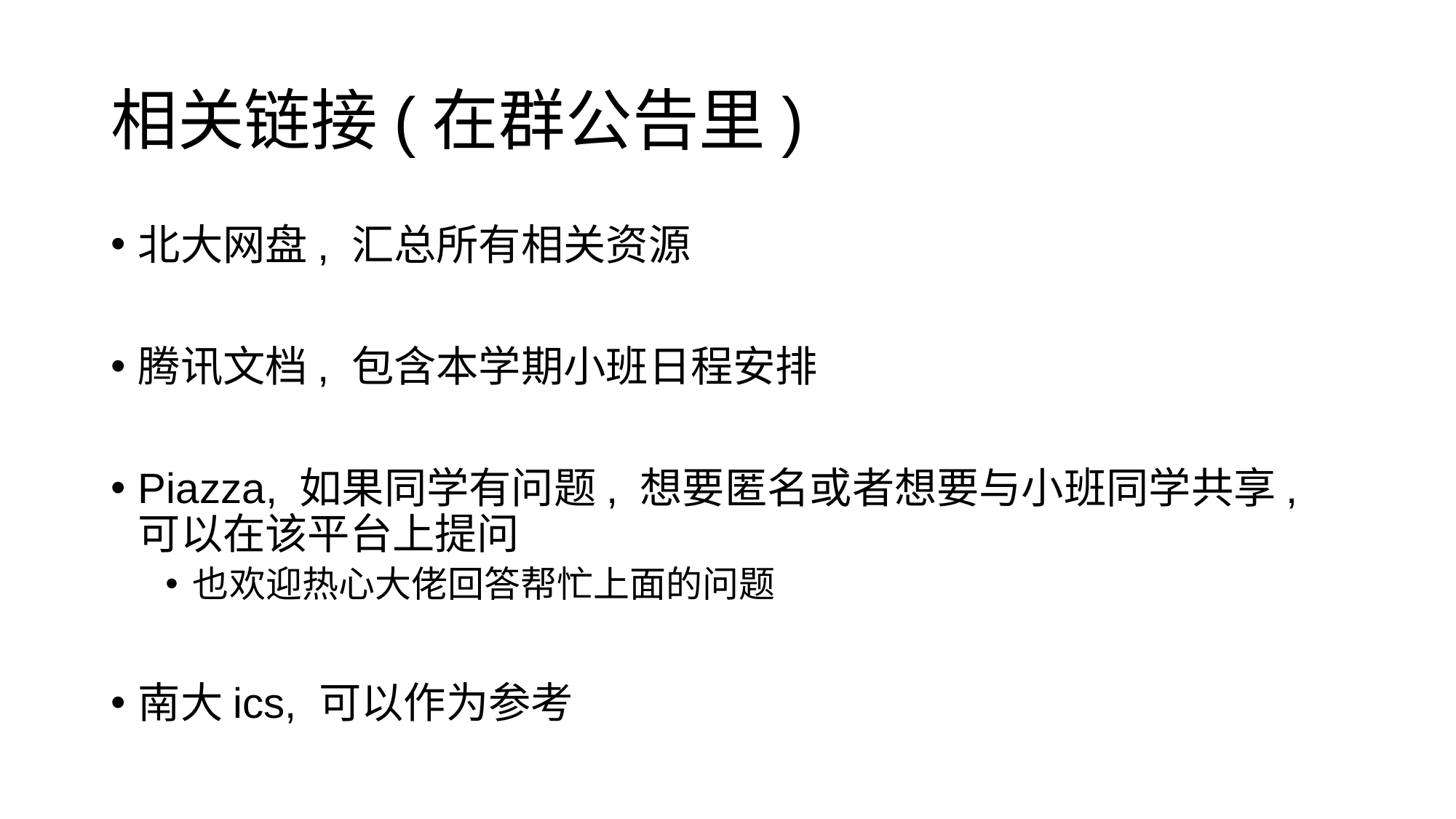

# 相关链接(在群公告里)
北大网盘, 汇总所有相关资源

腾讯文档, 包含本学期小班日程安排

Piazza, 如果同学有问题, 想要匿名或者想要与小班同学共享, 可以在该平台上提问
也欢迎热心大佬回答帮忙上面的问题

南大ics, 可以作为参考